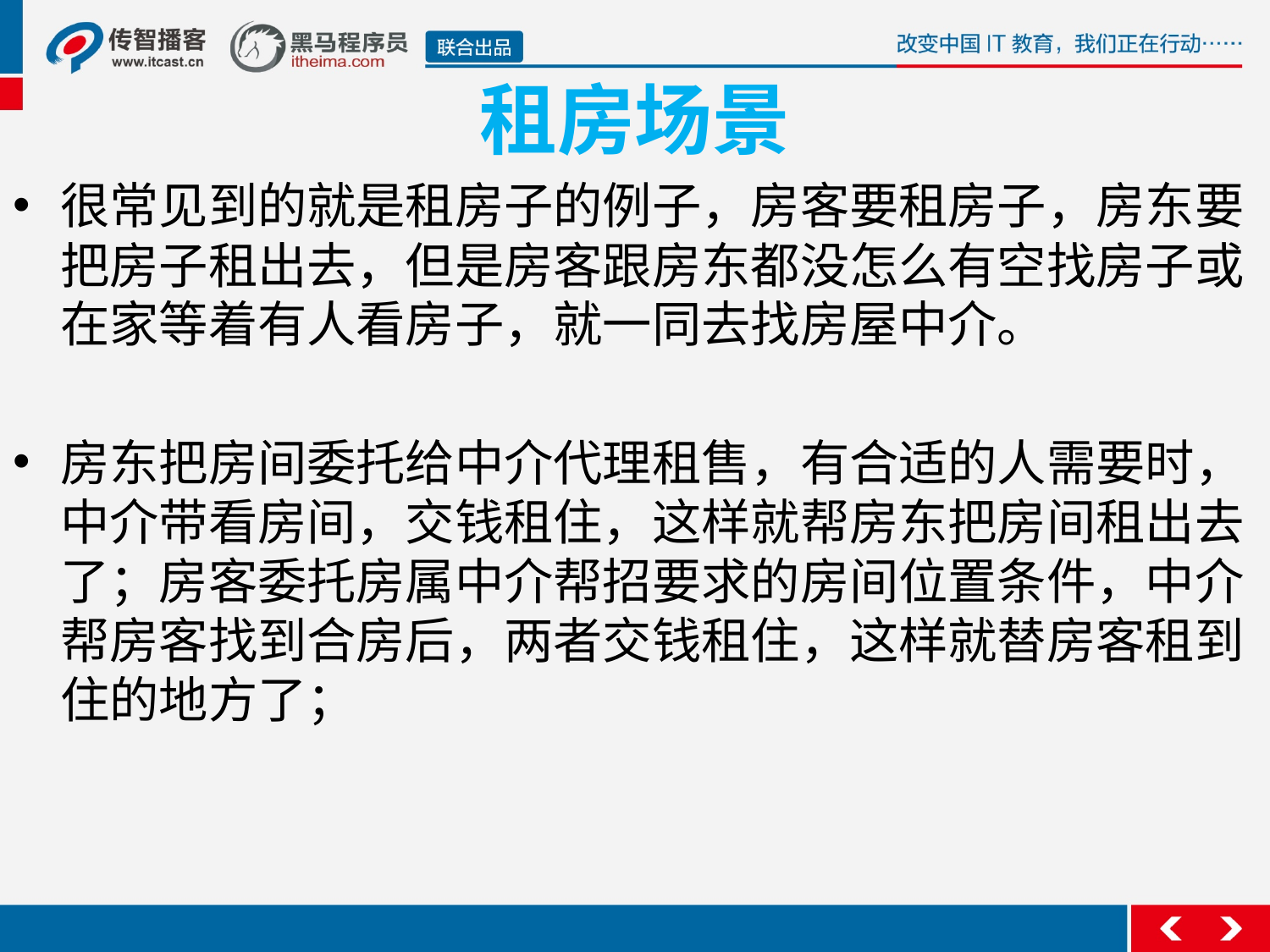

# 租房场景
很常见到的就是租房子的例子，房客要租房子，房东要把房子租出去，但是房客跟房东都没怎么有空找房子或在家等着有人看房子，就一同去找房屋中介。

房东把房间委托给中介代理租售，有合适的人需要时，中介带看房间，交钱租住，这样就帮房东把房间租出去了；房客委托房属中介帮招要求的房间位置条件，中介帮房客找到合房后，两者交钱租住，这样就替房客租到住的地方了；